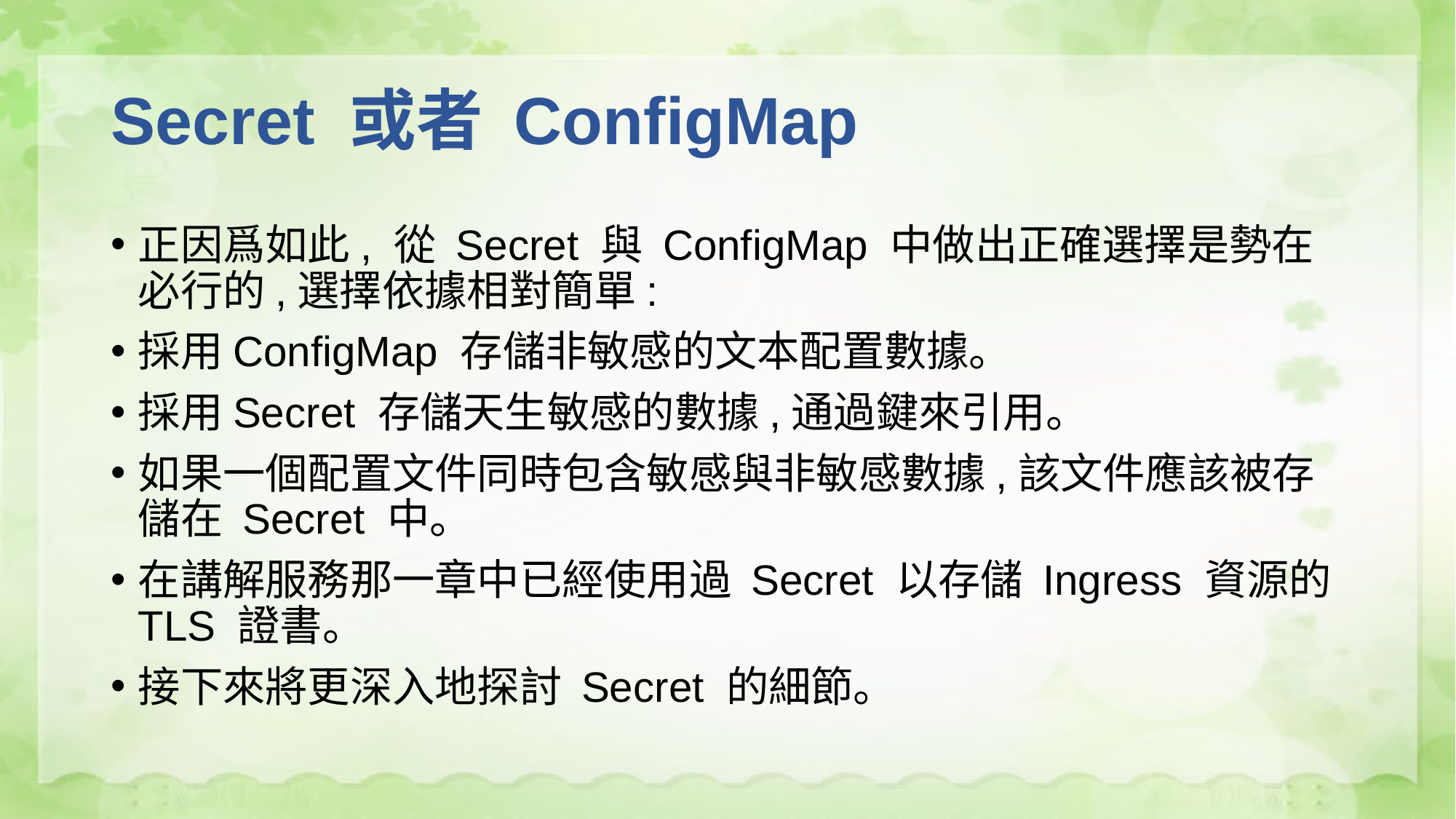

# Secret 或者 ConfigMap
正因爲如此, 從 Secret 與 ConfigMap 中做出正確選擇是勢在必行的,選擇依據相對簡單:
採用ConfigMap 存儲非敏感的文本配置數據。
採用Secret 存儲天生敏感的數據,通過鍵來引用。
如果一個配置文件同時包含敏感與非敏感數據,該文件應該被存儲在 Secret 中。
在講解服務那一章中已經使用過 Secret 以存儲 Ingress 資源的TLS 證書。
接下來將更深入地探討 Secret 的細節。